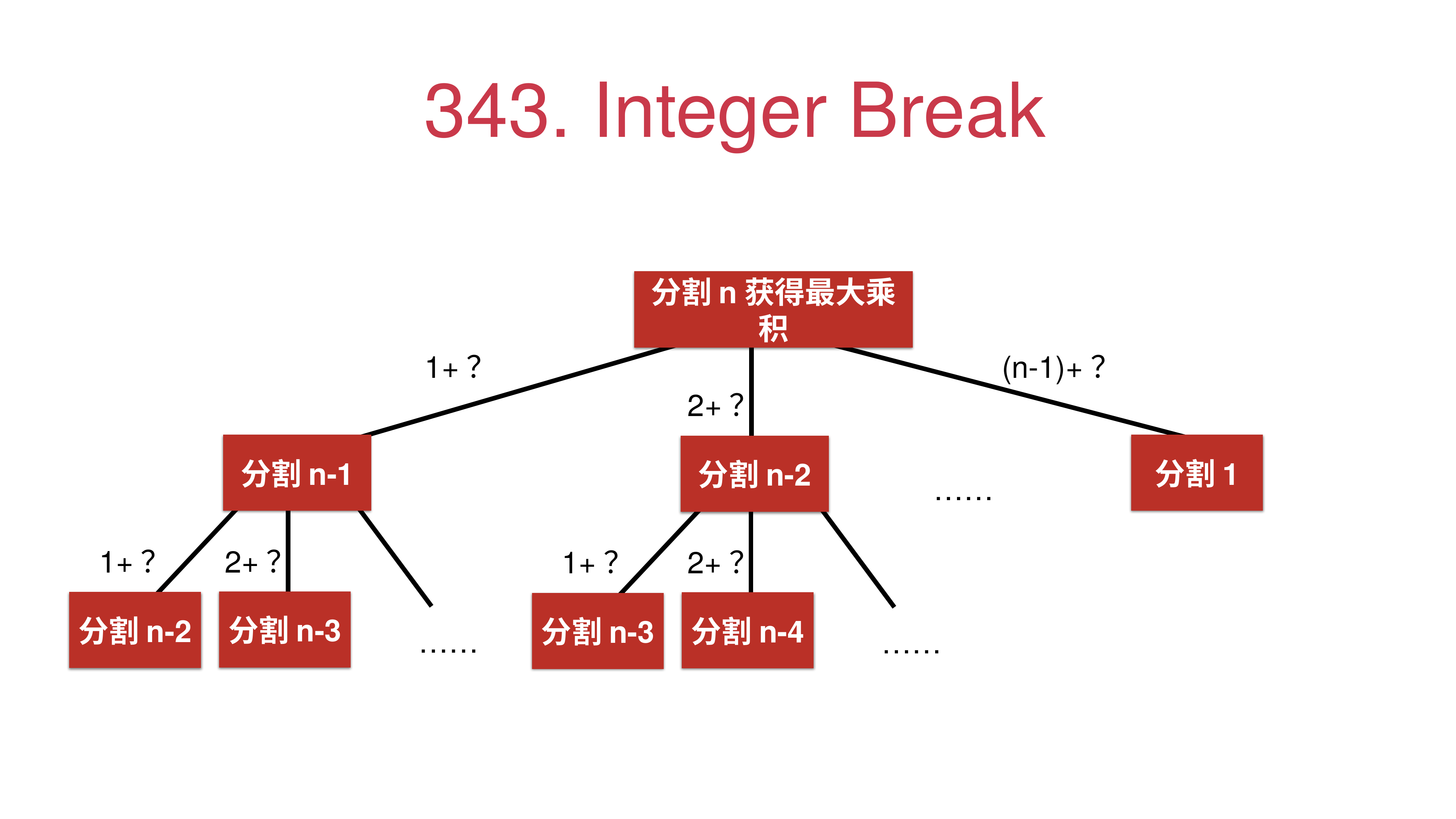

# 343. Integer Break
分割n获得最大乘积

1+？
(n-1)+？

2+？
分割n-1
分割1
分割n-2
……

1+？
2+？
1+？
2+？
分割n-3
分割n-2
分割n-4
分割n-3
……
……